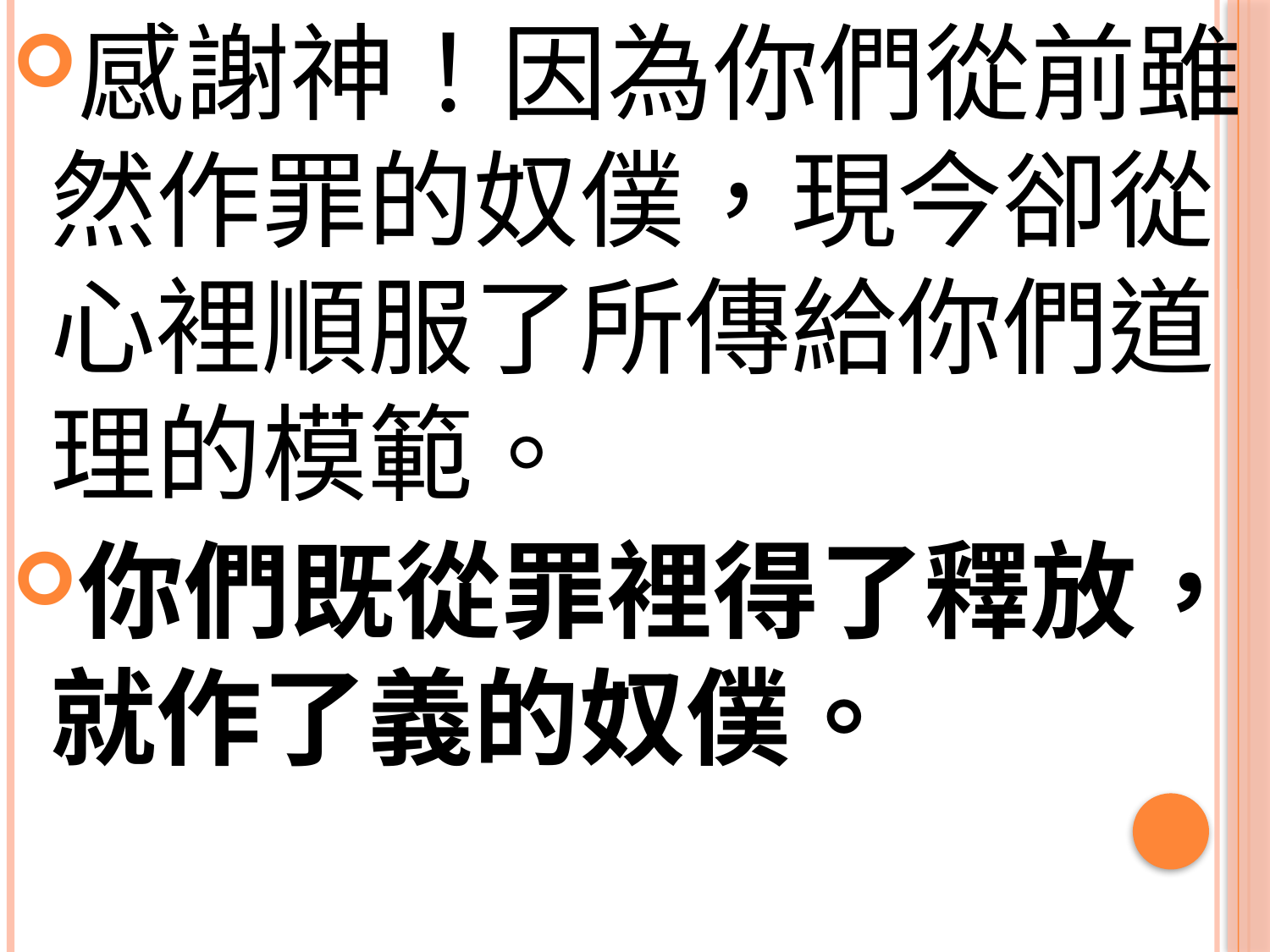

感謝神！因為你們從前雖然作罪的奴僕，現今卻從心裡順服了所傳給你們道理的模範。
你們既從罪裡得了釋放，就作了義的奴僕。